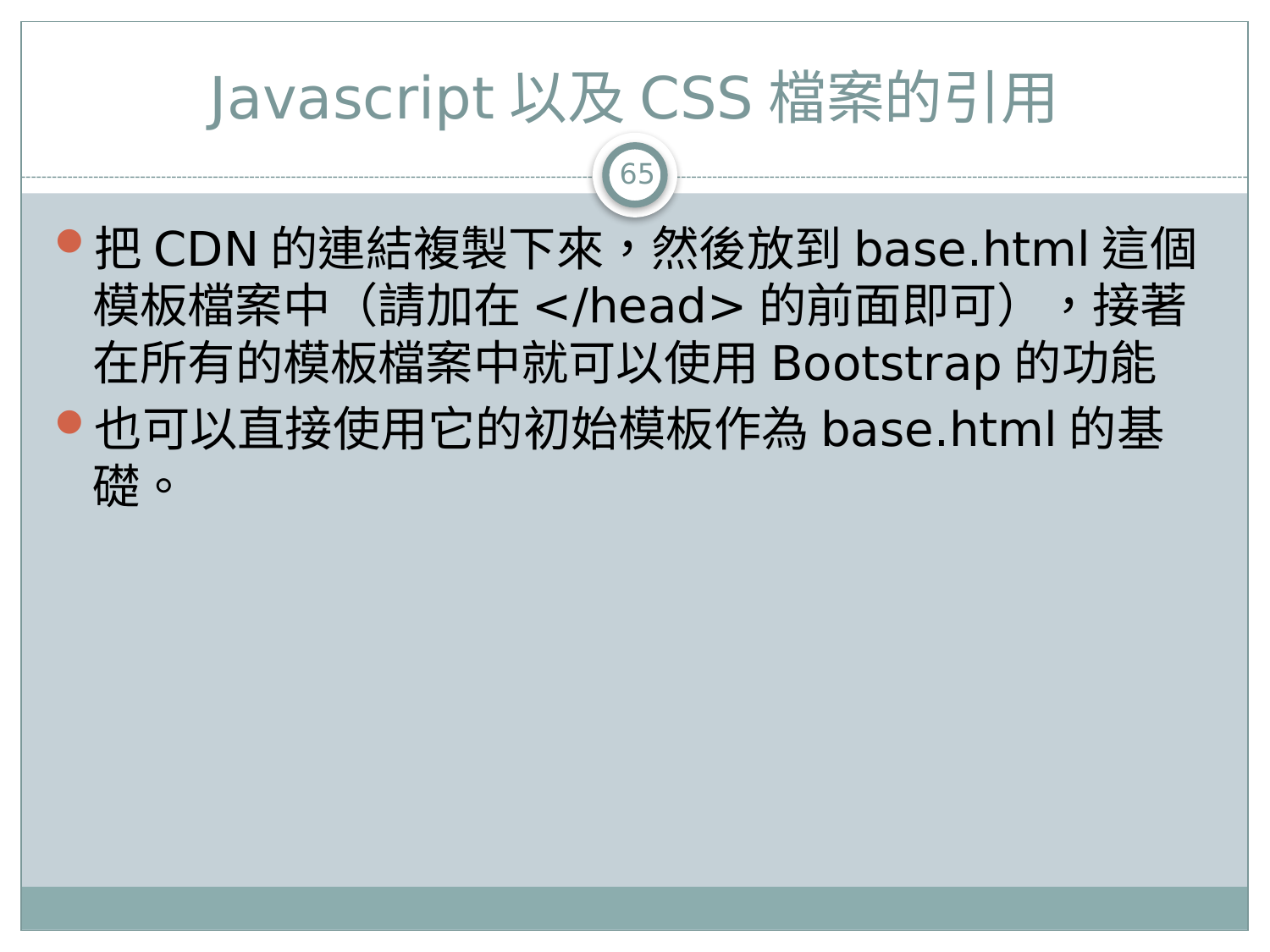

# Javascript以及CSS檔案的引用
65
把CDN的連結複製下來，然後放到base.html這個模板檔案中（請加在</head>的前面即可），接著在所有的模板檔案中就可以使用Bootstrap的功能
也可以直接使用它的初始模板作為base.html的基礎。